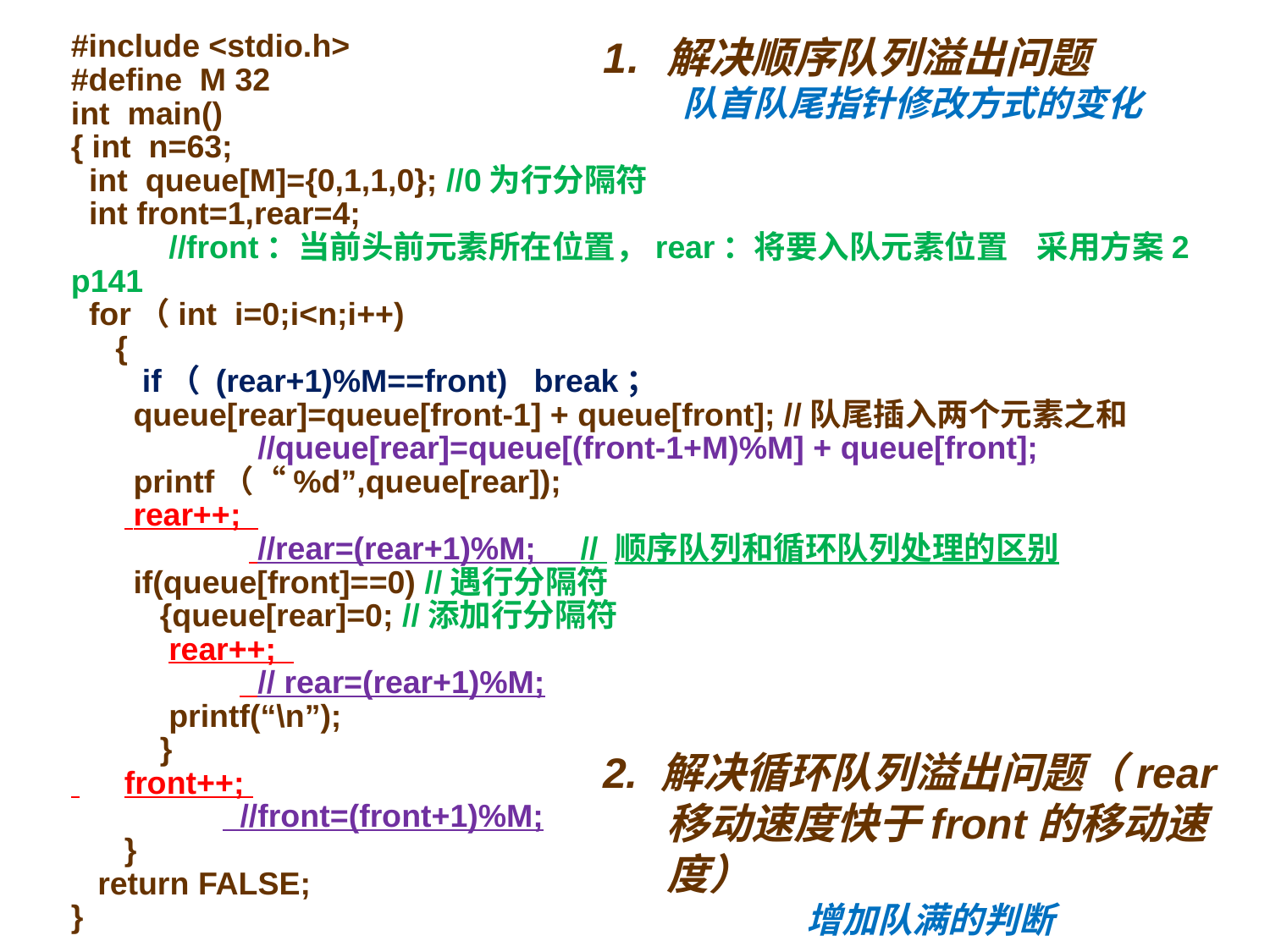

#include <stdio.h>
#define  M 32
int  main()
{ int  n=63;
  int  queue[M]={0,1,1,0}; //0为行分隔符
  int front=1,rear=4;
           //front：当前头前元素所在位置，rear：将要入队元素位置    采用方案2 p141
  for（int  i=0;i<n;i++)
     {
        if（ (rear+1)%M==front)   break；
       queue[rear]=queue[front-1] + queue[front]; //队尾插入两个元素之和
                     //queue[rear]=queue[(front-1+M)%M] + queue[front];
       printf（“%d”,queue[rear]);
       rear++;
                     //rear=(rear+1)%M;     // 顺序队列和循环队列处理的区别
       if(queue[front]==0) //遇行分隔符
          {queue[rear]=0; //添加行分隔符
           rear++;
                     // rear=(rear+1)%M;
           printf(“\n”);
          }
      front++;
                   //front=(front+1)%M;
      }
   return FALSE;
}

解决顺序队列溢出问题
队首队尾指针修改方式的变化
2. 解决循环队列溢出问题（rear移动速度快于front的移动速度）
增加队满的判断
141